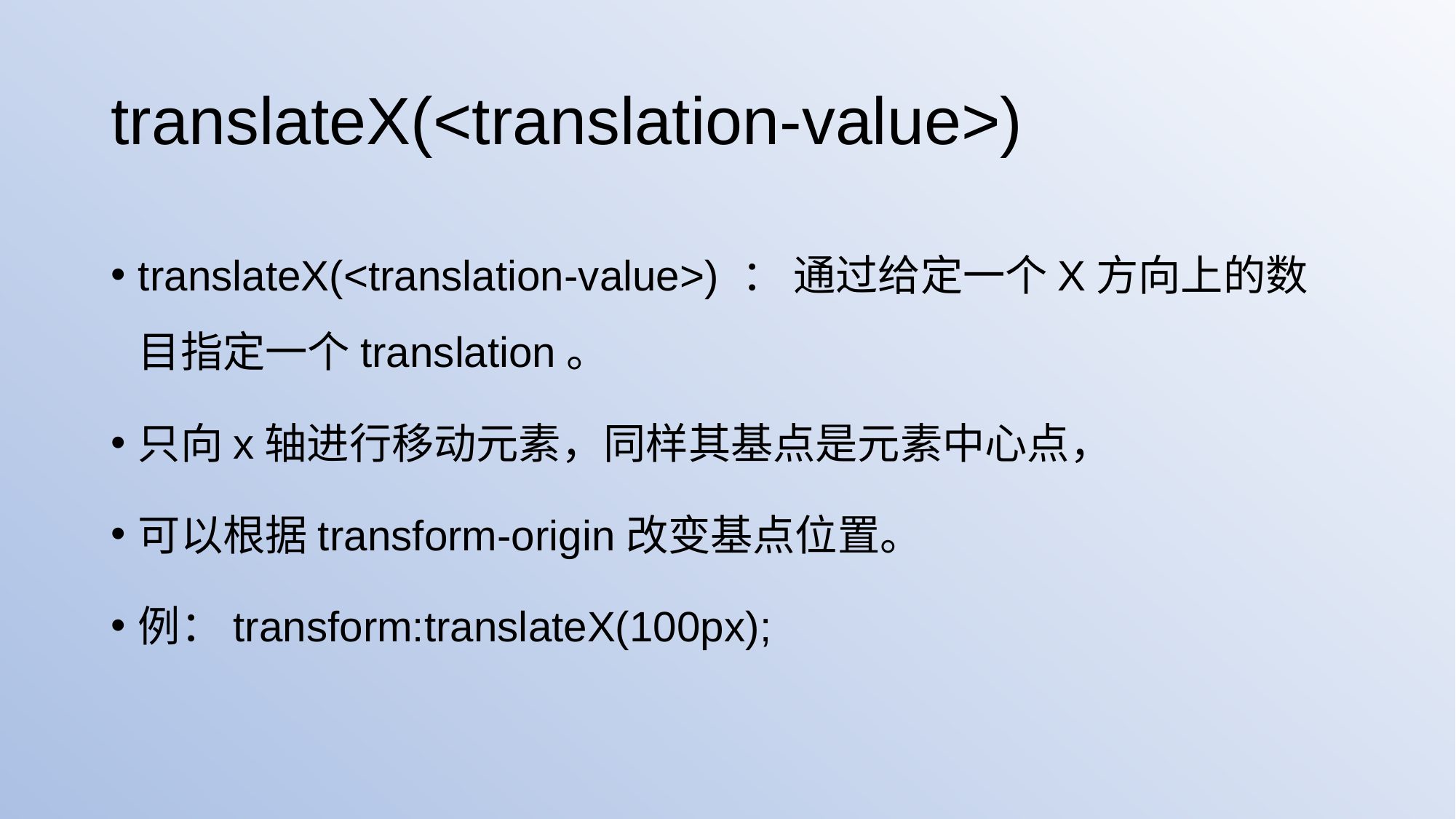

# translateX(<translation-value>)
translateX(<translation-value>) ： 通过给定一个X方向上的数目指定一个translation。
只向x轴进行移动元素，同样其基点是元素中心点，
可以根据transform-origin改变基点位置。
例：transform:translateX(100px);